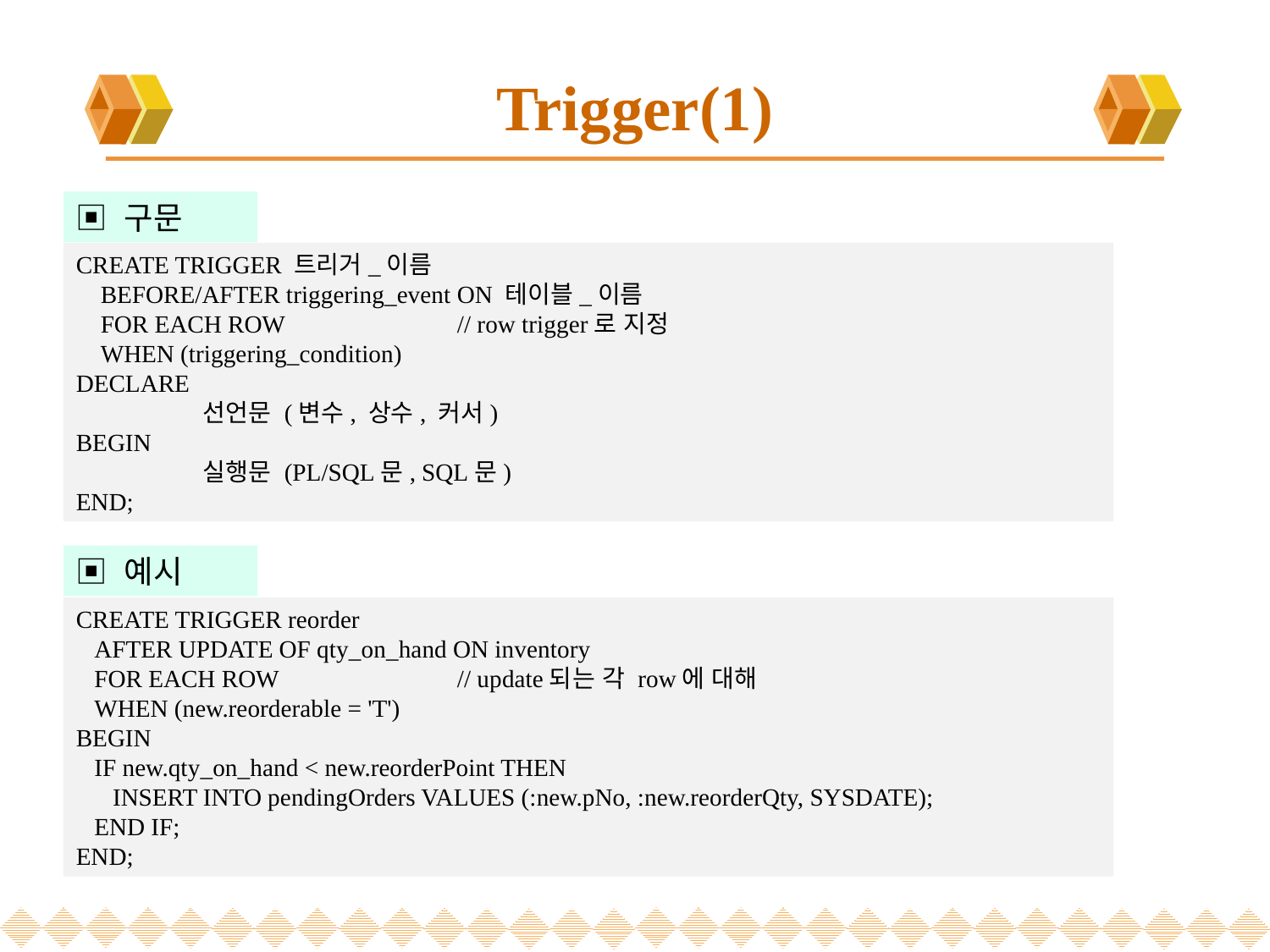

# Trigger(1)
▣ 구문
CREATE TRIGGER 트리거_이름
    BEFORE/AFTER triggering_event ON 테이블_이름
    FOR EACH ROW 		// row trigger로 지정
    WHEN (triggering_condition)
DECLARE
	선언문 (변수, 상수, 커서)
BEGIN
	실행문 (PL/SQL문, SQL문)
END;
▣ 예시
CREATE TRIGGER reorder
   AFTER UPDATE OF qty_on_hand ON inventory
   FOR EACH ROW		// update되는 각 row에 대해
   WHEN (new.reorderable = 'T')
BEGIN
   IF new.qty_on_hand < new.reorderPoint THEN
      INSERT INTO pendingOrders VALUES (:new.pNo, :new.reorderQty, SYSDATE);
   END IF;
END;